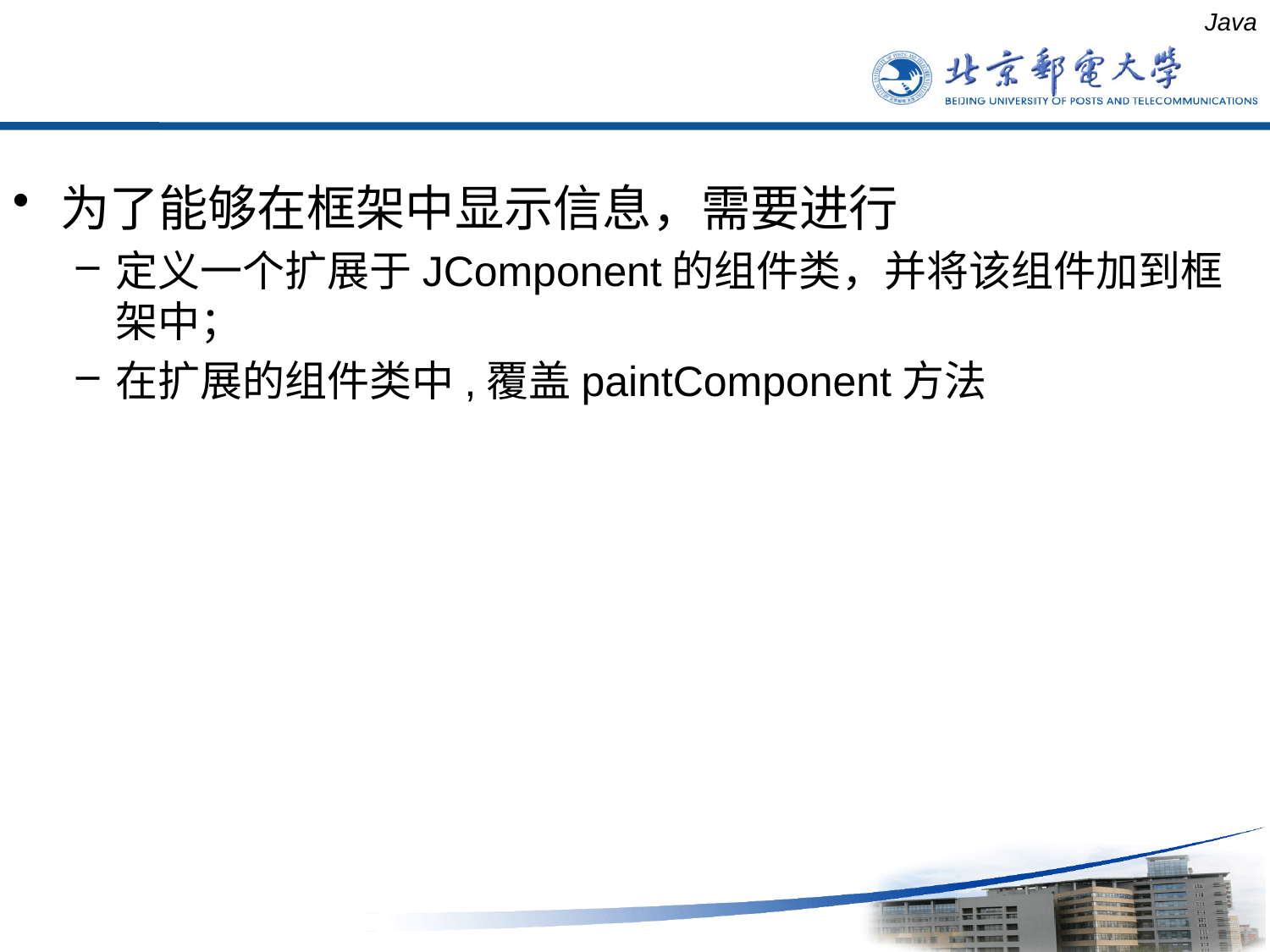

Java
在组件中显示信息
为了能够在框架中显示信息，需要进行
定义一个扩展于JComponent的组件类，并将该组件加到框架中；
在扩展的组件类中,覆盖paintComponent方法